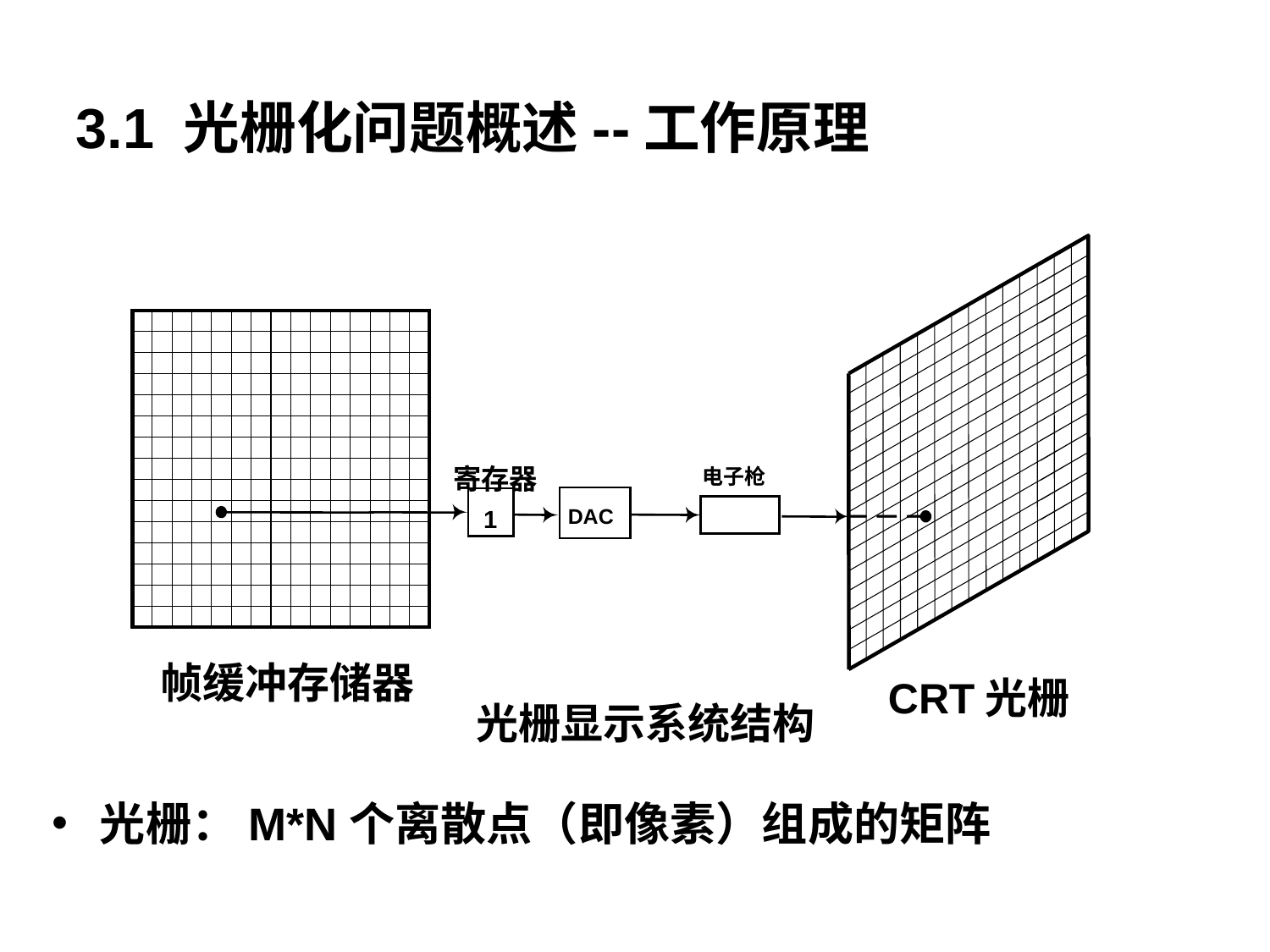

3.1 光栅化问题概述--工作原理

寄存器
电子枪

   帧缓冲存储器
CRT光栅
光栅显示系统结构

1
DAC

光栅：M*N个离散点（即像素）组成的矩阵